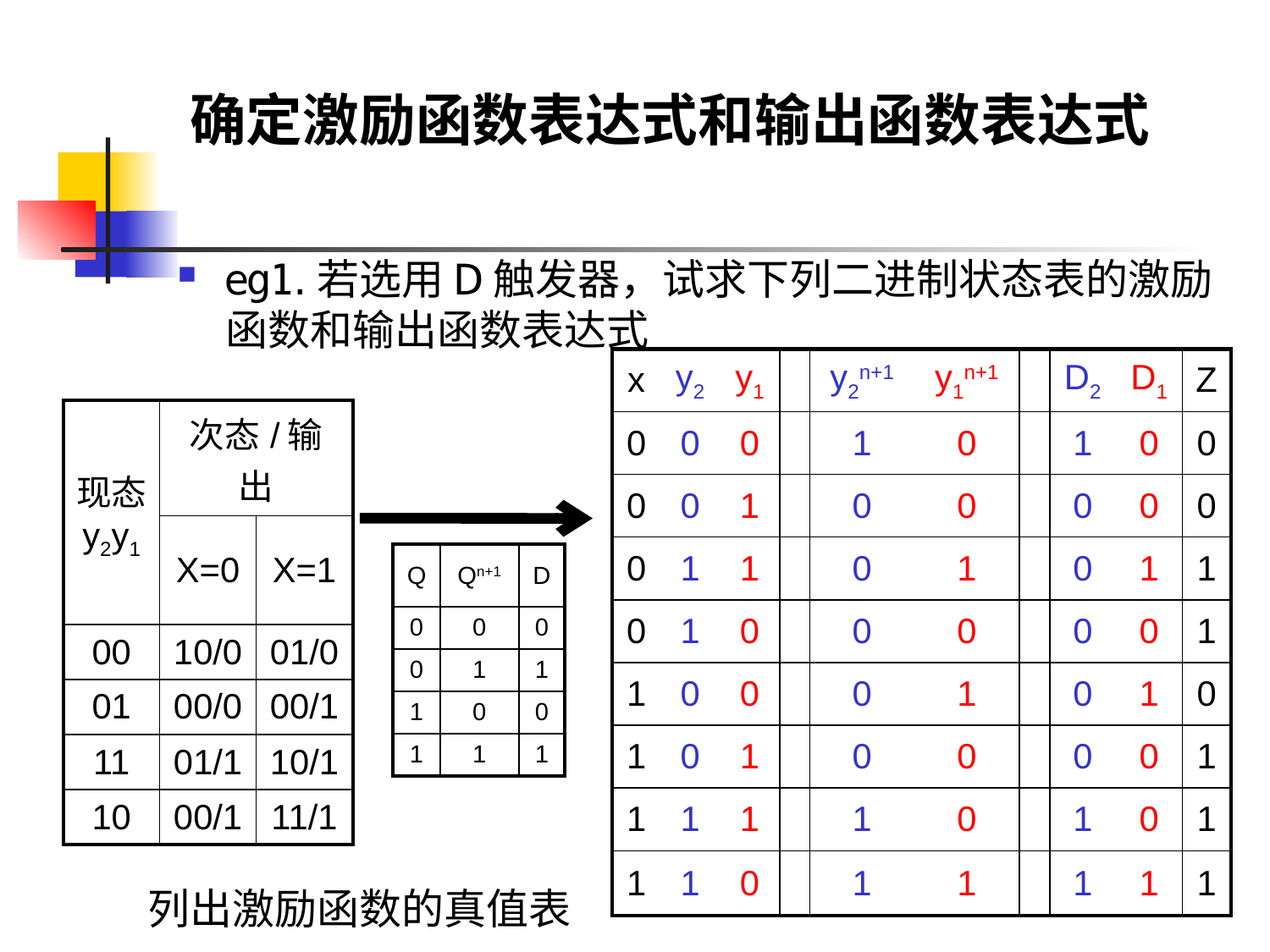

# 确定激励函数表达式和输出函数表达式
eg1.若选用D触发器，试求下列二进制状态表的激励函数和输出函数表达式
| x | y2 | y1 |  | y2n+1 | y1n+1 |  | D2 | D1 | Z |
| --- | --- | --- | --- | --- | --- | --- | --- | --- | --- |
| 0 | 0 | 0 |  | 1 | 0 |  | 1 | 0 | 0 |
| 0 | 0 | 1 |  | 0 | 0 |  | 0 | 0 | 0 |
| 0 | 1 | 1 |  | 0 | 1 |  | 0 | 1 | 1 |
| 0 | 1 | 0 |  | 0 | 0 |  | 0 | 0 | 1 |
| 1 | 0 | 0 |  | 0 | 1 |  | 0 | 1 | 0 |
| 1 | 0 | 1 |  | 0 | 0 |  | 0 | 0 | 1 |
| 1 | 1 | 1 |  | 1 | 0 |  | 1 | 0 | 1 |
| 1 | 1 | 0 |  | 1 | 1 |  | 1 | 1 | 1 |
| 现态 y2y1 | 次态/输出 |  |
| --- | --- | --- |
|  | X=0 | X=1 |
| 00 | 10/0 | 01/0 |
| 01 | 00/0 | 00/1 |
| 11 | 01/1 | 10/1 |
| 10 | 00/1 | 11/1 |

| Q | Qn+1 | D |
| --- | --- | --- |
| 0 | 0 | 0 |
| 0 | 1 | 1 |
| 1 | 0 | 0 |
| 1 | 1 | 1 |
列出激励函数的真值表